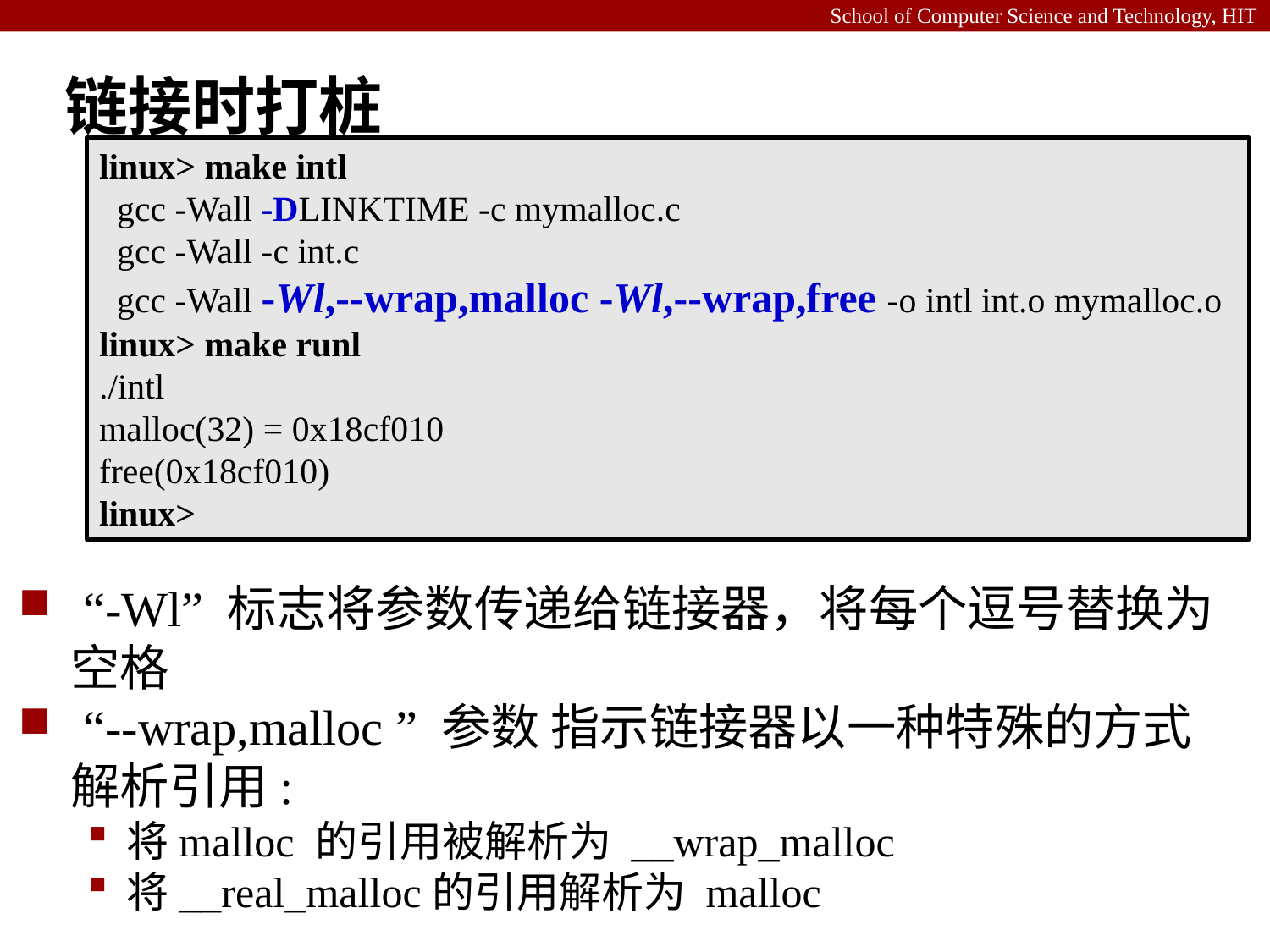

# 链接时打桩
linux> make intl
  gcc -Wall -DLINKTIME -c mymalloc.c
  gcc -Wall -c int.c
  gcc -Wall -Wl,--wrap,malloc -Wl,--wrap,free -o intl int.o mymalloc.o
linux> make runl
./intl
malloc(32) = 0x18cf010
free(0x18cf010)
linux>
 “-Wl” 标志将参数传递给链接器，将每个逗号替换为空格
 “--wrap,malloc ” 参数 指示链接器以一种特殊的方式解析引用:
将malloc 的引用被解析为 __wrap_malloc
将__real_malloc的引用解析为 malloc